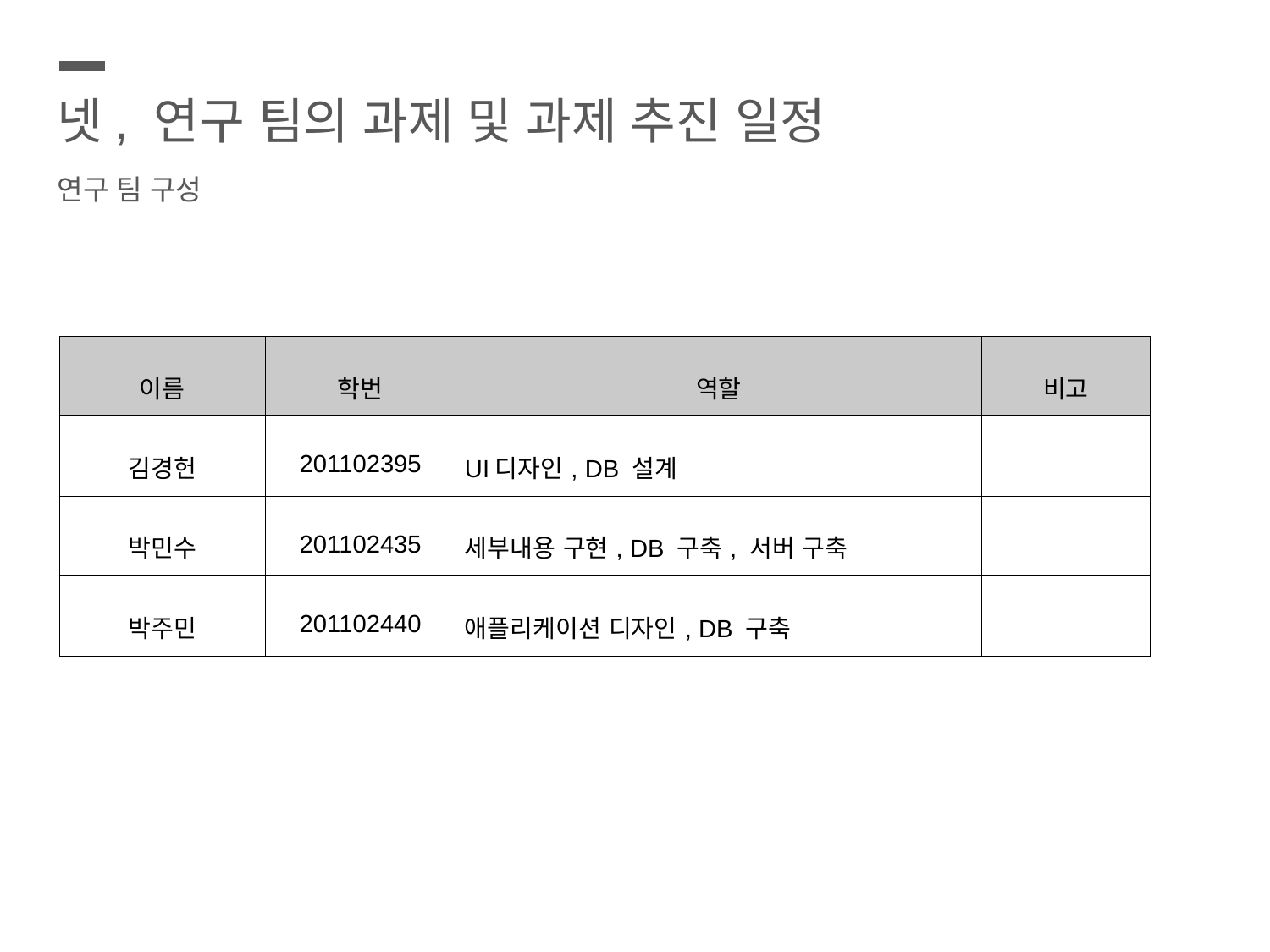

넷, 연구 팀의 과제 및 과제 추진 일정
연구 팀 구성
| 이름 | 학번 | 역할 | 비고 |
| --- | --- | --- | --- |
| 김경헌 | 201102395 | UI디자인, DB 설계 |  |
| 박민수 | 201102435 | 세부내용 구현, DB 구축, 서버 구축 |  |
| 박주민 | 201102440 | 애플리케이션 디자인, DB 구축 |  |